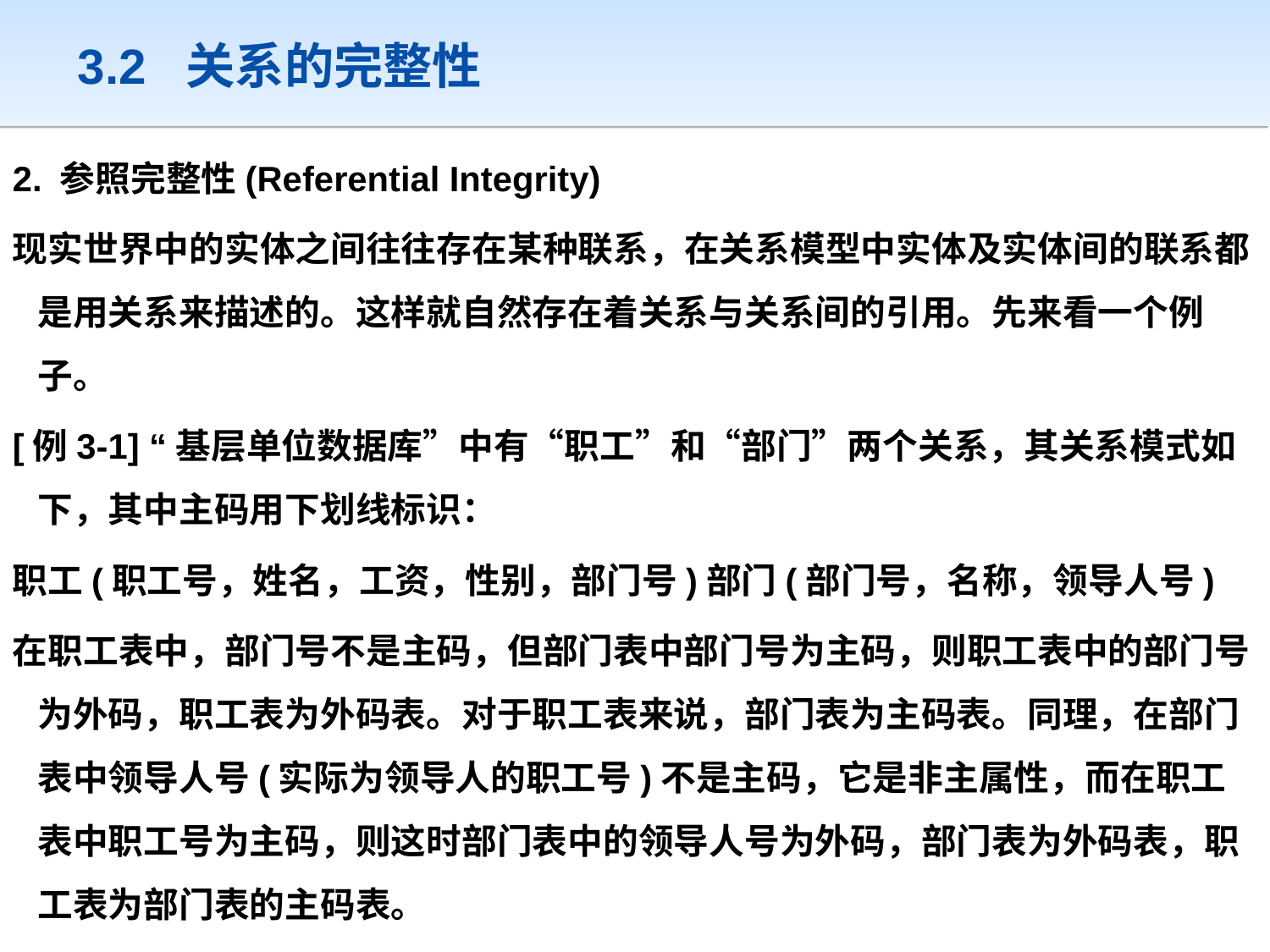

# 3.2  关系的完整性
2. 参照完整性(Referential Integrity)
现实世界中的实体之间往往存在某种联系，在关系模型中实体及实体间的联系都是用关系来描述的。这样就自然存在着关系与关系间的引用。先来看一个例子。
[例3-1] “基层单位数据库”中有“职工”和“部门”两个关系，其关系模式如下，其中主码用下划线标识：
职工(职工号，姓名，工资，性别，部门号)部门(部门号，名称，领导人号)
在职工表中，部门号不是主码，但部门表中部门号为主码，则职工表中的部门号为外码，职工表为外码表。对于职工表来说，部门表为主码表。同理，在部门表中领导人号(实际为领导人的职工号)不是主码，它是非主属性，而在职工表中职工号为主码，则这时部门表中的领导人号为外码，部门表为外码表，职工表为部门表的主码表。